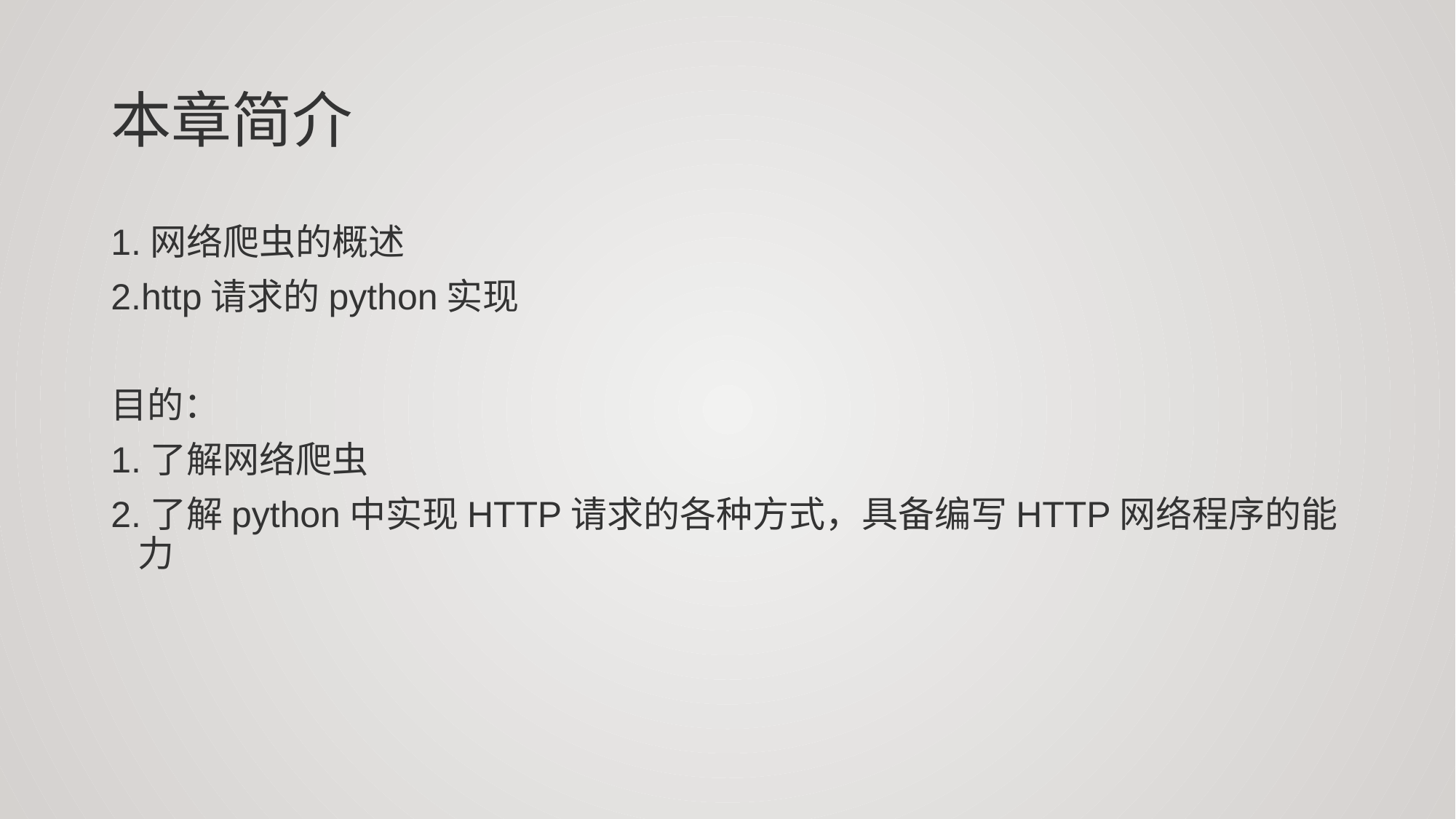

# 本章简介
1.网络爬虫的概述
2.http请求的python实现

目的：
1.了解网络爬虫
2.了解python中实现HTTP请求的各种方式，具备编写HTTP网络程序的能力